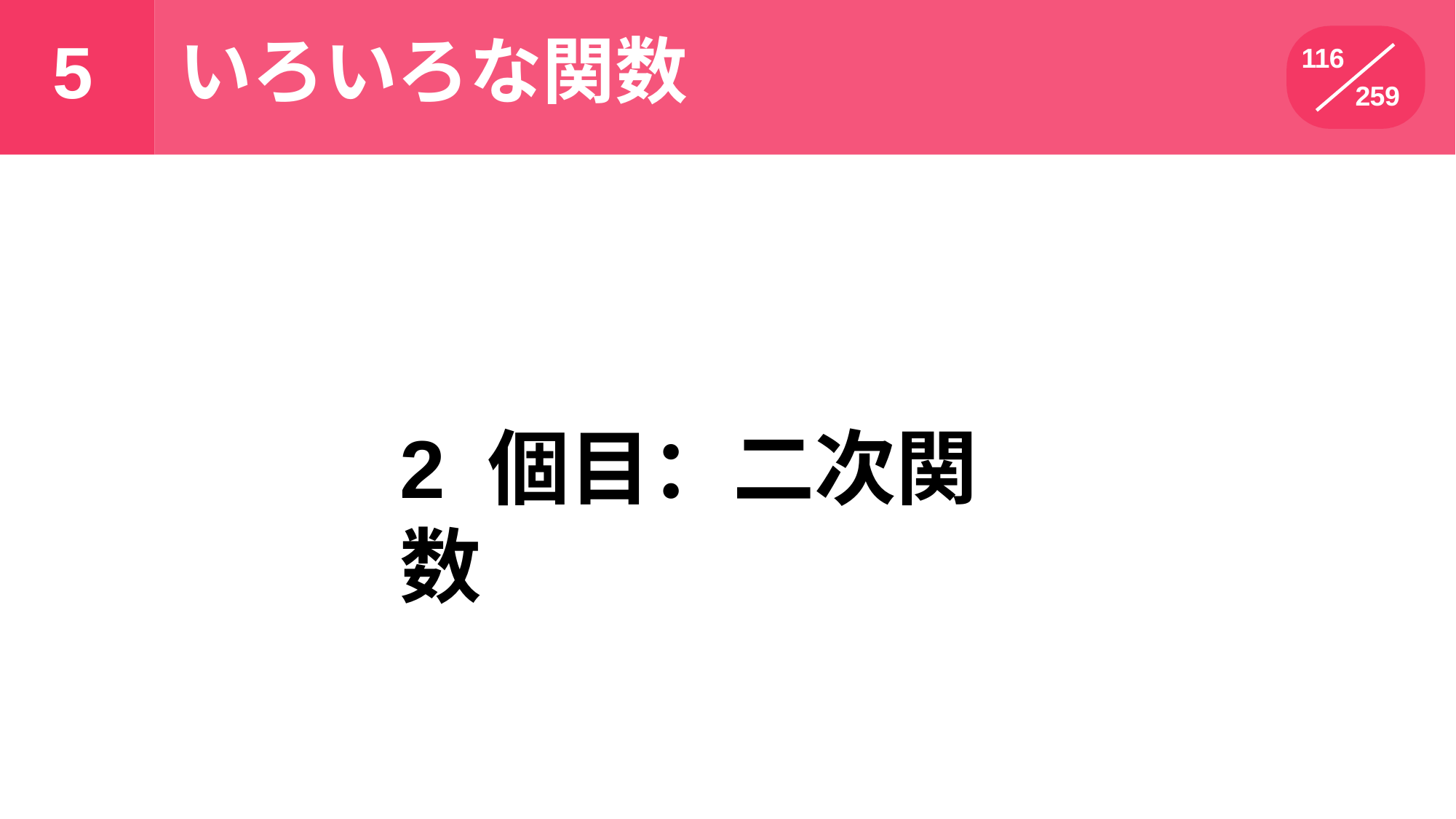

いろいろな関数
# 5
116
259
2 個目：二次関数